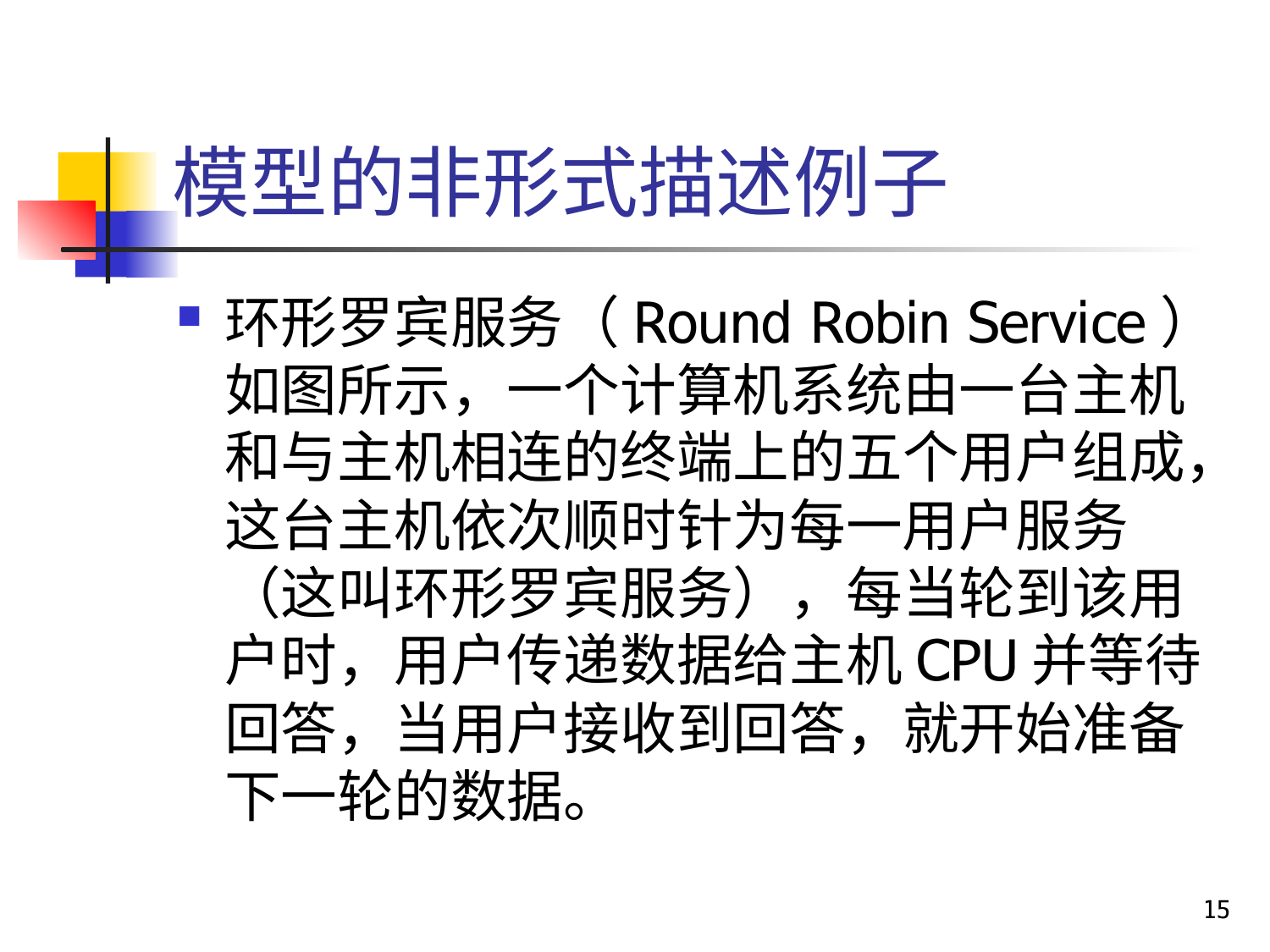

# 模型的非形式描述例子
环形罗宾服务（Round Robin Service）如图所示，一个计算机系统由一台主机和与主机相连的终端上的五个用户组成，这台主机依次顺时针为每一用户服务（这叫环形罗宾服务），每当轮到该用户时，用户传递数据给主机CPU并等待回答，当用户接收到回答，就开始准备下一轮的数据。
15